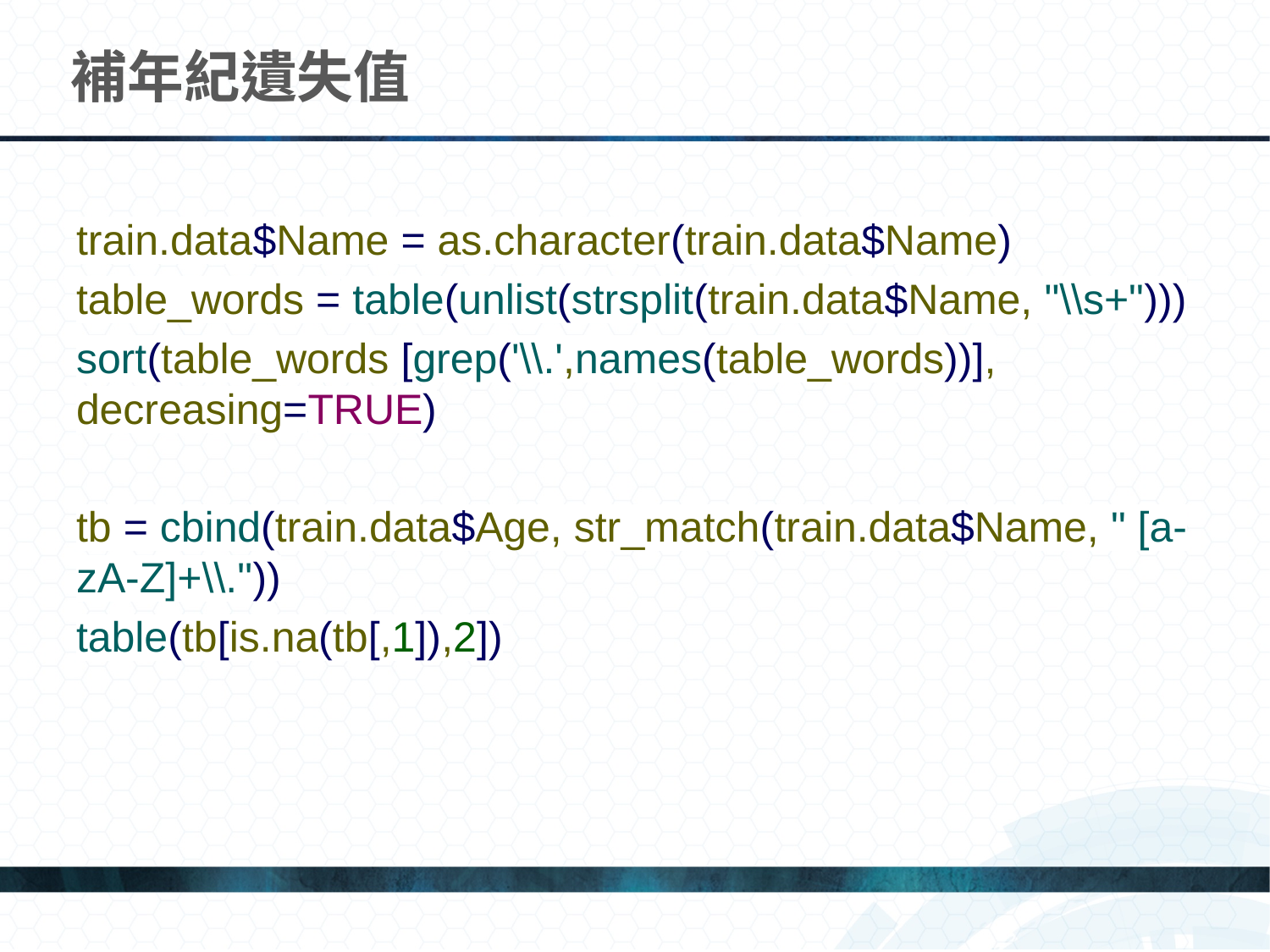

# 補年紀遺失值
train.data$Name = as.character(train.data$Name)
table_words = table(unlist(strsplit(train.data$Name, "\\s+")))
sort(table_words [grep('\\.',names(table_words))], decreasing=TRUE)

tb = cbind(train.data$Age, str_match(train.data$Name, " [a-zA-Z]+\\."))
table(tb[is.na(tb[,1]),2])